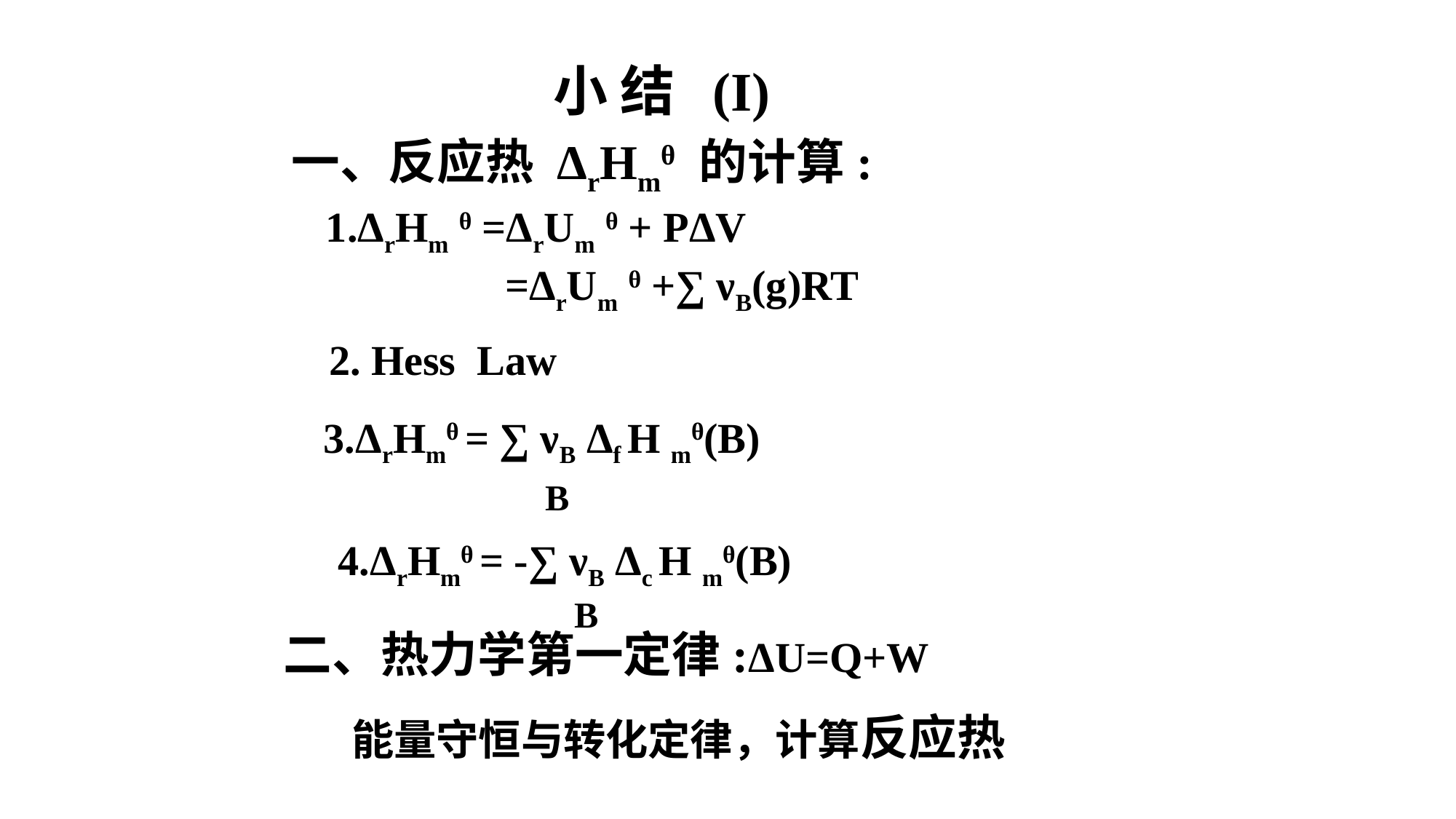

小 结  (I)
一、反应热 ΔrHmθ 的计算:

1.ΔrHm θ =ΔrUm θ + PΔV
                 =ΔrUm θ +∑ νB(g)RT

B

3.ΔrHmθ = ∑ νB Δf H mθ(B)
                     B

2. Hess  Law
4.ΔrHmθ = -∑ νB Δc H mθ(B)
                          B

二、热力学第一定律:ΔU=Q+W
      能量守恒与转化定律，计算反应热。